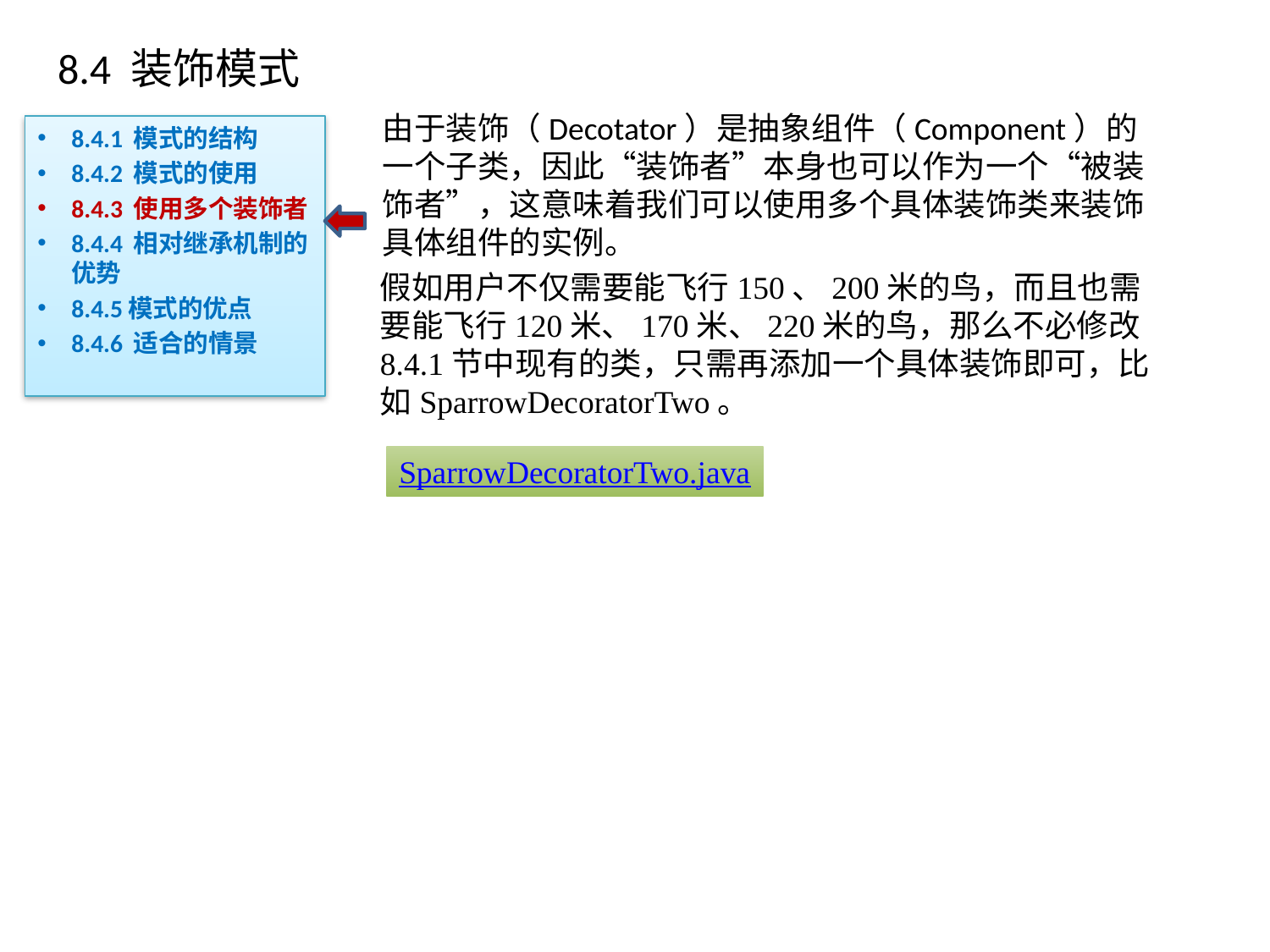

# 8.4 装饰模式
由于装饰（Decotator）是抽象组件（Component）的一个子类，因此“装饰者”本身也可以作为一个“被装饰者”，这意味着我们可以使用多个具体装饰类来装饰具体组件的实例。
8.4.1 模式的结构
8.4.2 模式的使用
8.4.3 使用多个装饰者
8.4.4 相对继承机制的优势
8.4.5模式的优点
8.4.6 适合的情景

假如用户不仅需要能飞行150、200米的鸟，而且也需要能飞行120米、170米、220米的鸟，那么不必修改8.4.1节中现有的类，只需再添加一个具体装饰即可，比如SparrowDecoratorTwo。
SparrowDecoratorTwo.java